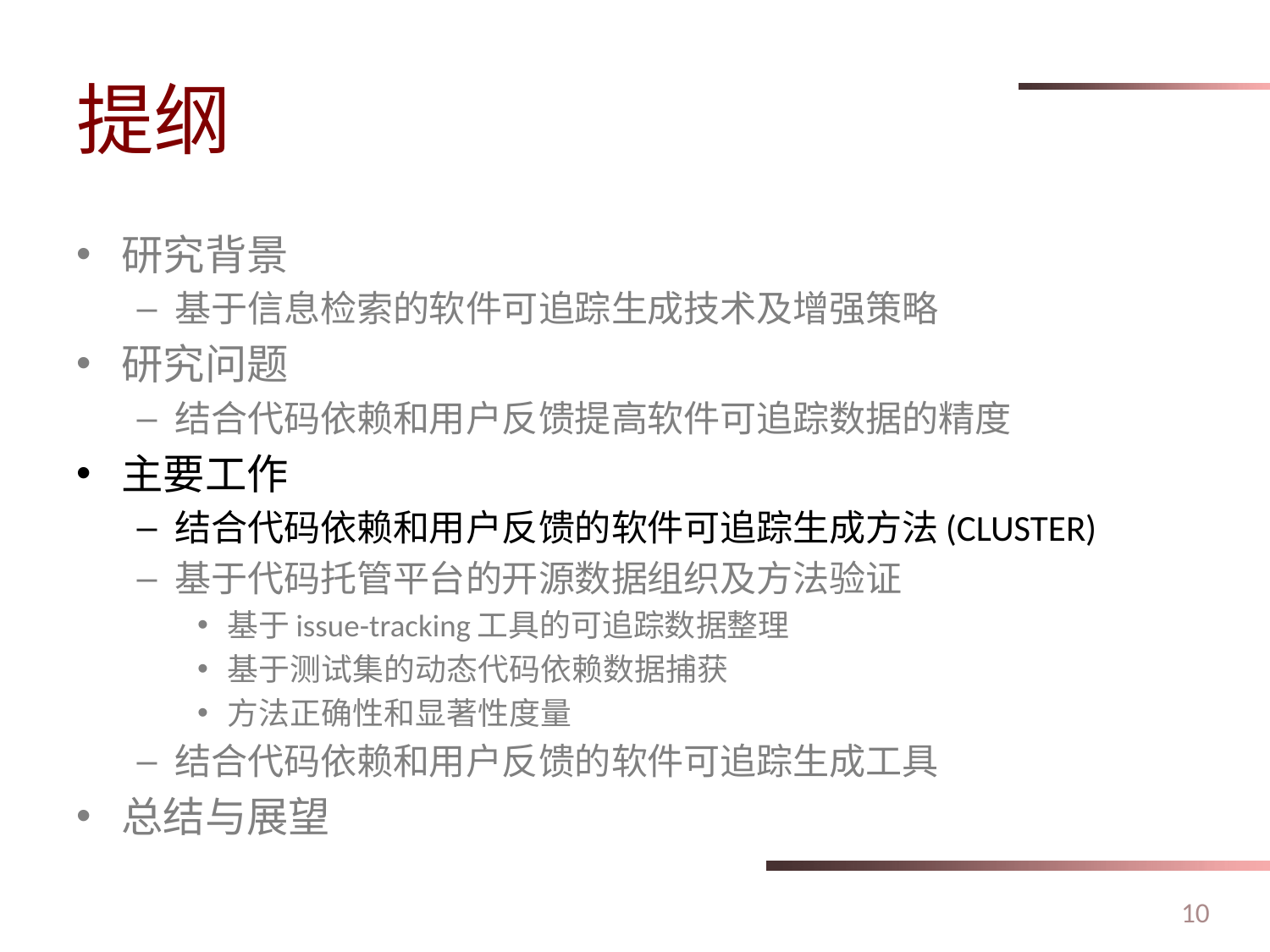

# 提纲
研究背景
基于信息检索的软件可追踪生成技术及增强策略
研究问题
结合代码依赖和用户反馈提高软件可追踪数据的精度
主要工作
结合代码依赖和用户反馈的软件可追踪生成方法(CLUSTER)
基于代码托管平台的开源数据组织及方法验证
基于issue-tracking工具的可追踪数据整理
基于测试集的动态代码依赖数据捕获
方法正确性和显著性度量
结合代码依赖和用户反馈的软件可追踪生成工具
总结与展望
10